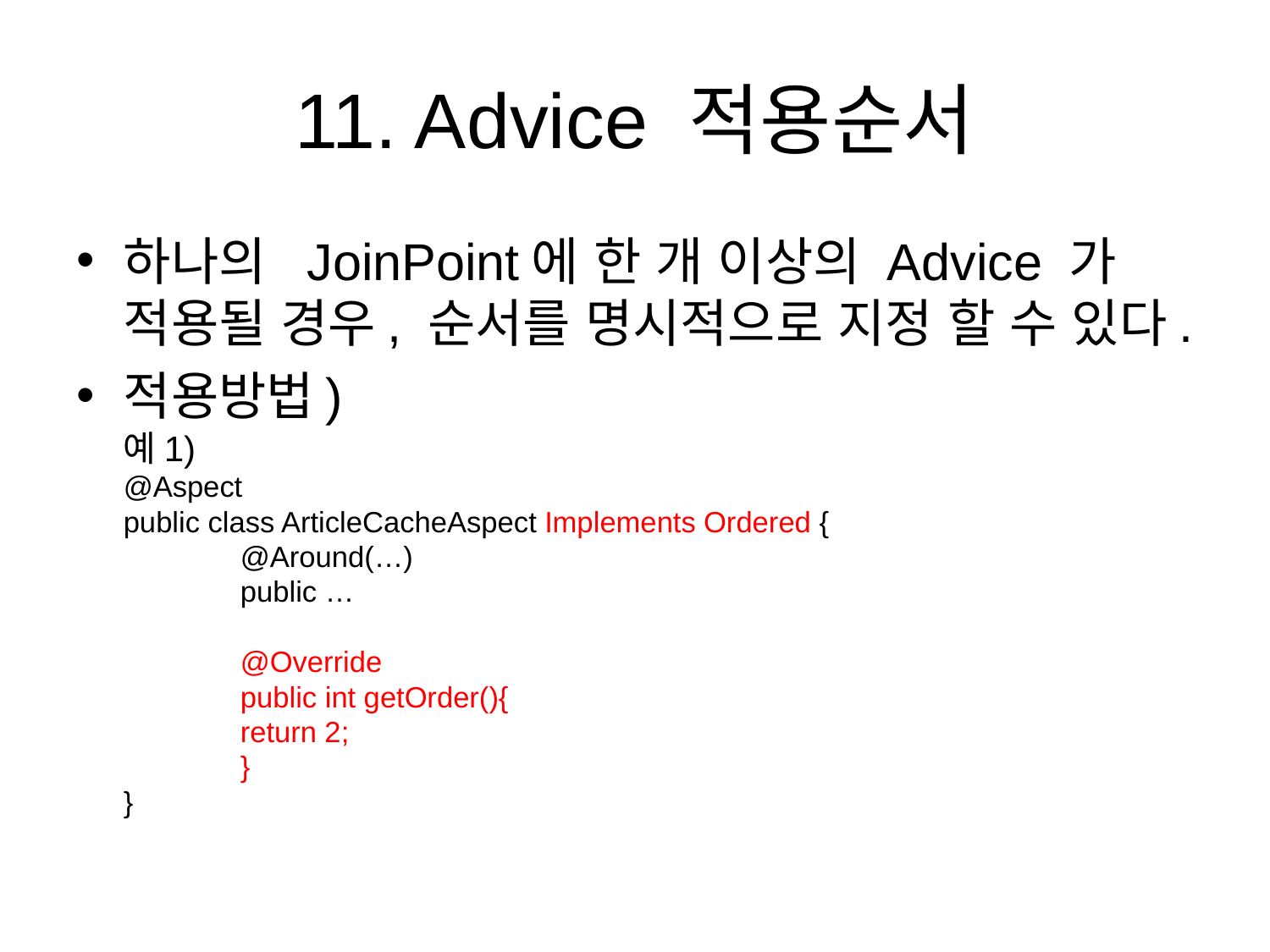

# 11. Advice 적용순서
하나의  JoinPoint에 한 개 이상의 Advice 가 적용될 경우, 순서를 명시적으로 지정 할 수 있다.
적용방법)
예1)
@Aspect
public class ArticleCacheAspect Implements Ordered {
	@Around(…)
	public …
	@Override
	public int getOrder(){
		return 2;
	}
}